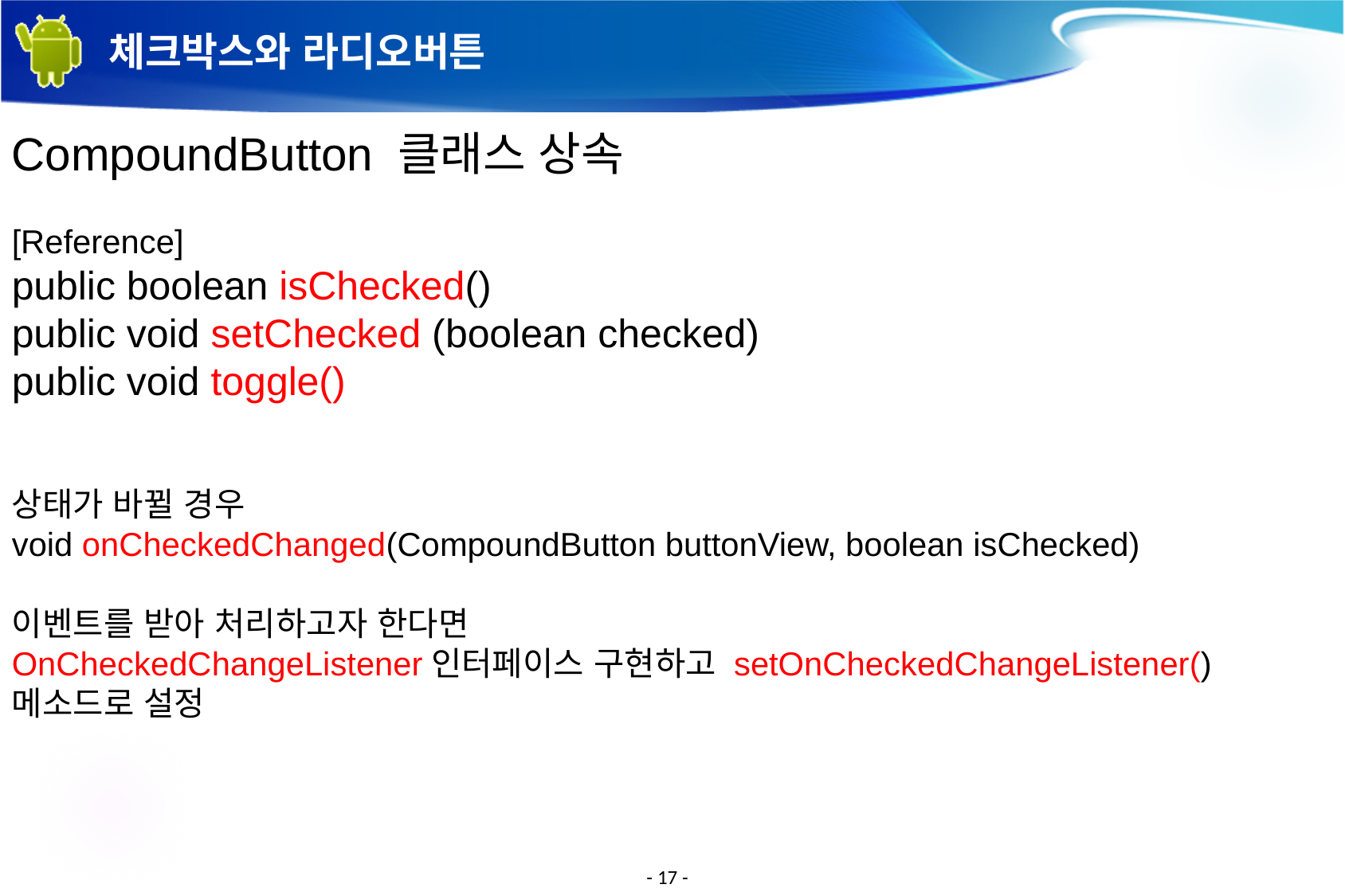

# 체크박스와 라디오버튼
CompoundButton 클래스 상속

[Reference]
public boolean isChecked()
public void setChecked (boolean checked)
public void toggle()

상태가 바뀔 경우
void onCheckedChanged(CompoundButton buttonView, boolean isChecked)

이벤트를 받아 처리하고자 한다면
OnCheckedChangeListener인터페이스 구현하고 setOnCheckedChangeListener()
메소드로 설정